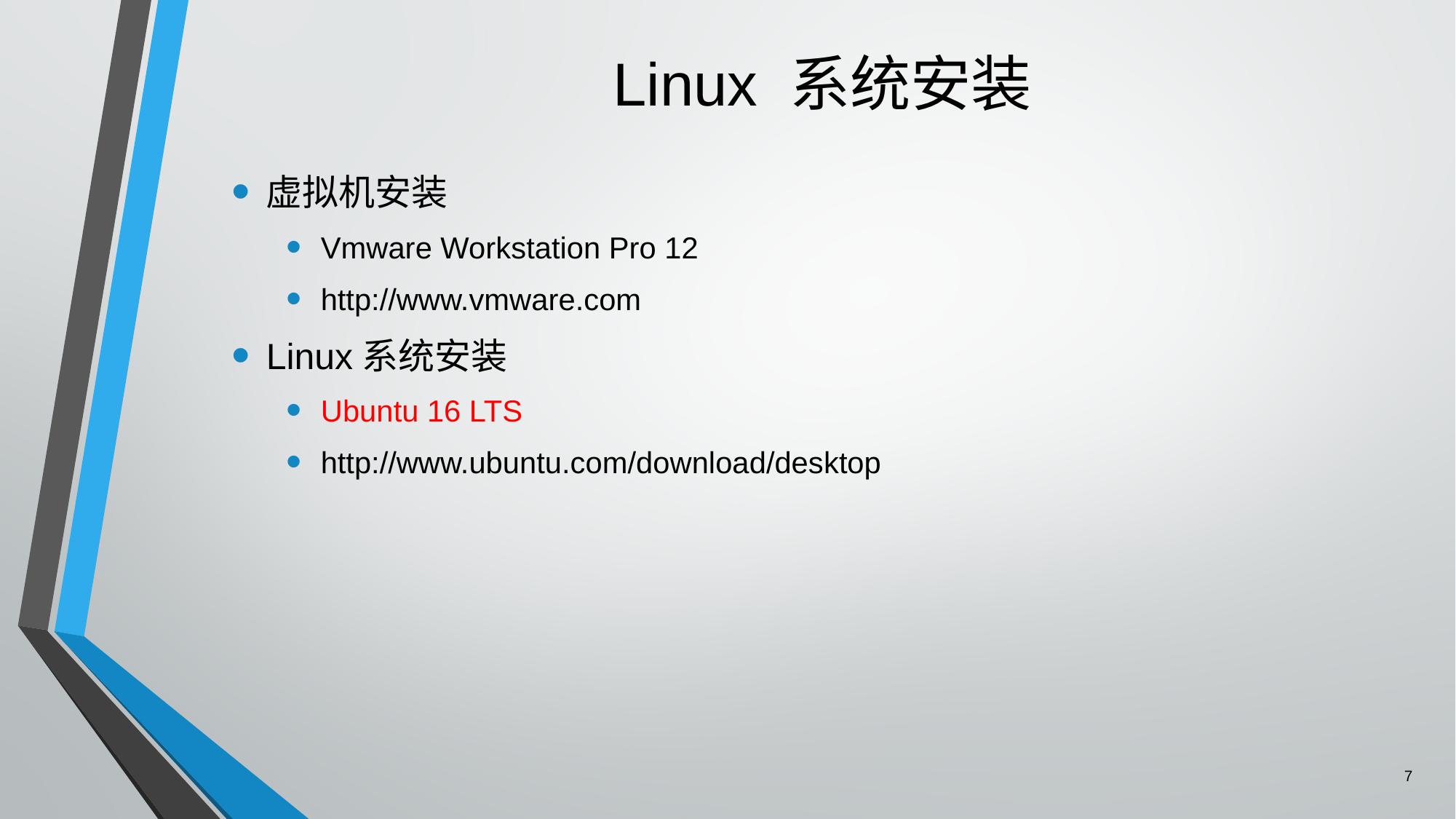

# Linux 系统安装
虚拟机安装
Vmware Workstation Pro 12
http://www.vmware.com
Linux系统安装
Ubuntu 16 LTS
http://www.ubuntu.com/download/desktop
7